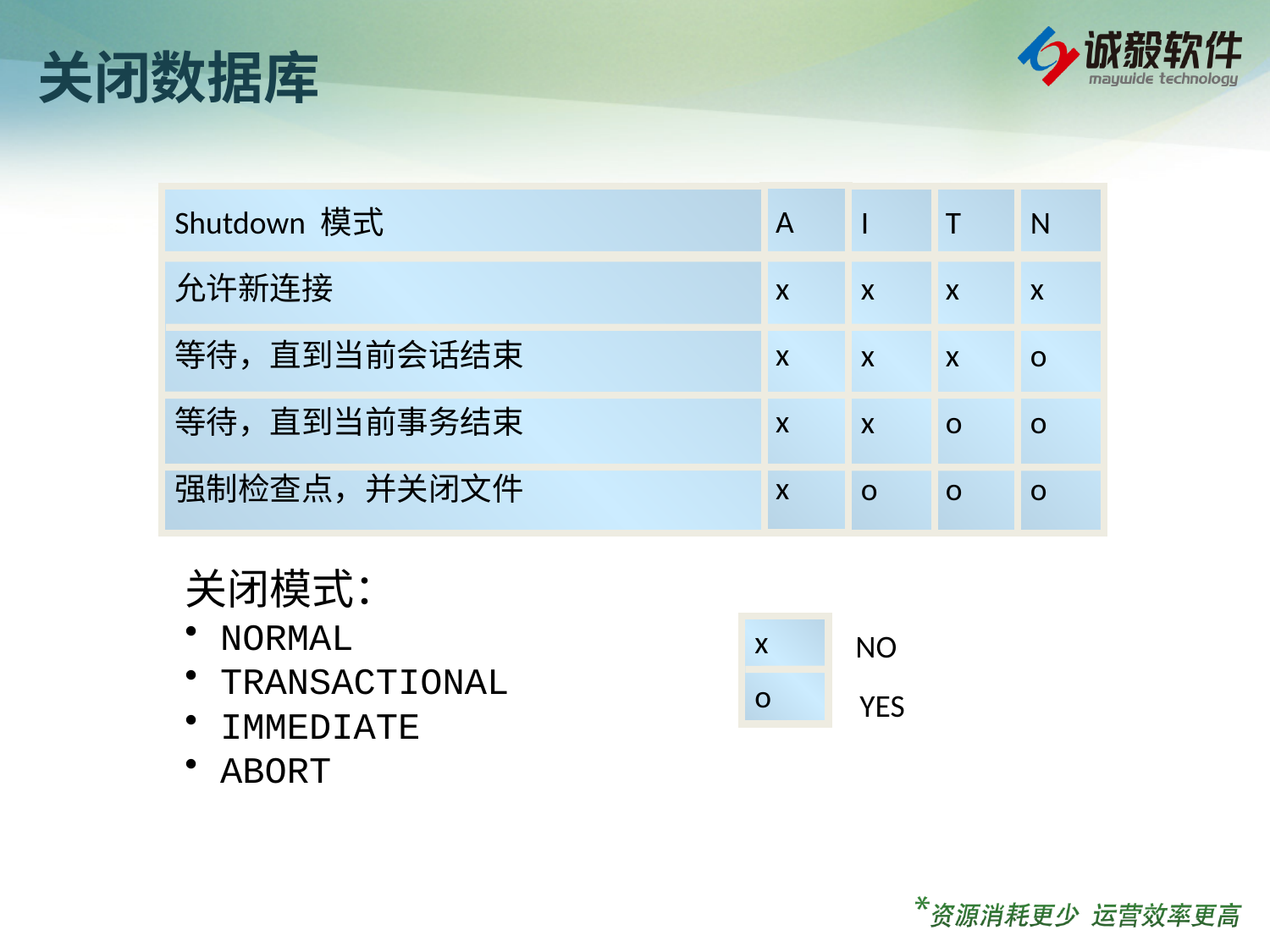

# 关闭数据库
A
x
x
x
x
Shutdown 模式
允许新连接
等待，直到当前会话结束
等待，直到当前事务结束
强制检查点，并关闭文件
I
x
x
x
o
T
x
x
o
o
N
x
o
o
o

关闭模式：
 NORMAL
 TRANSACTIONAL
 IMMEDIATE
 ABORT
x
o
NO

YES